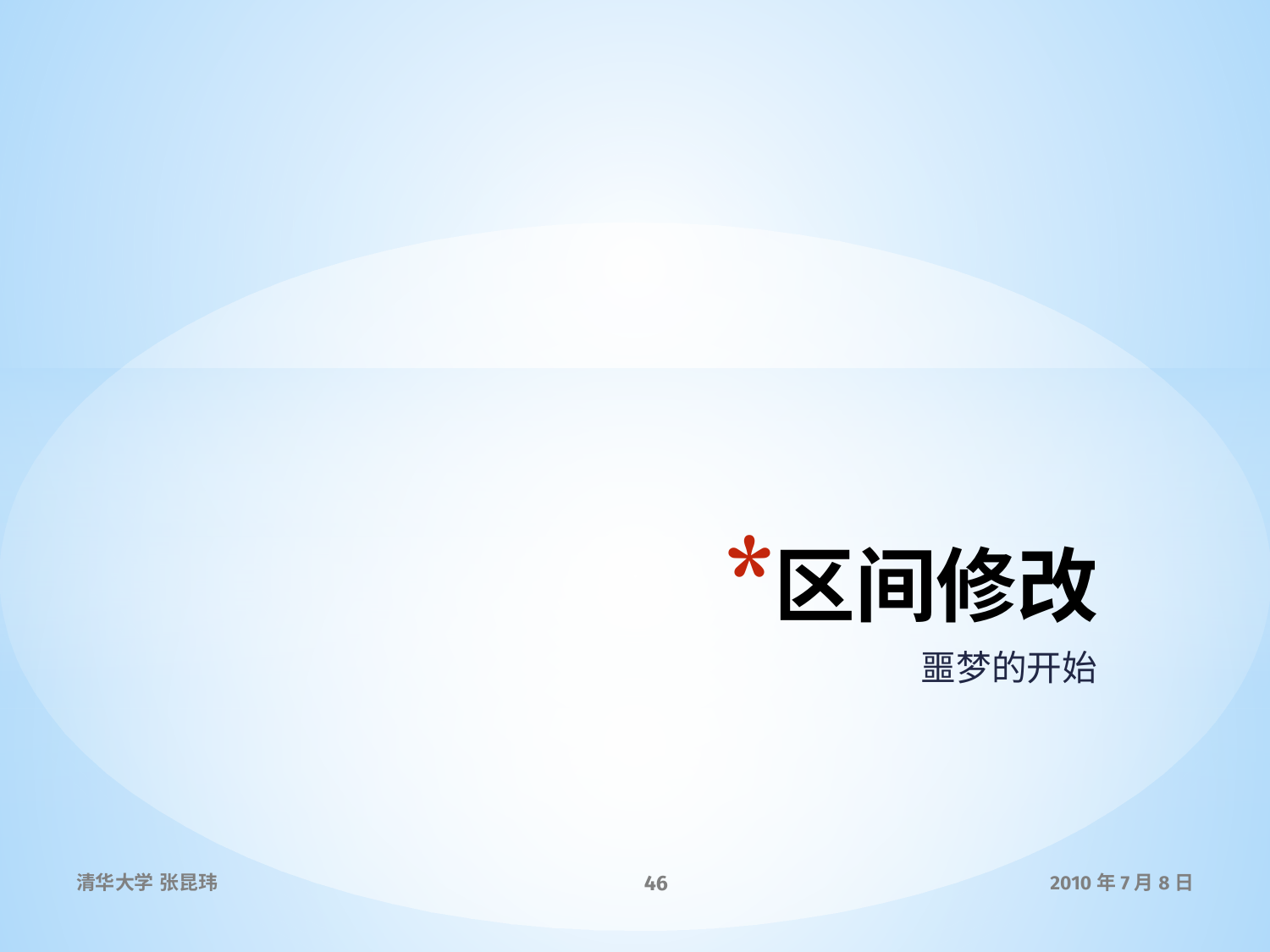

# 区间修改
噩梦的开始
清华大学 张昆玮
46
2010年7月8日